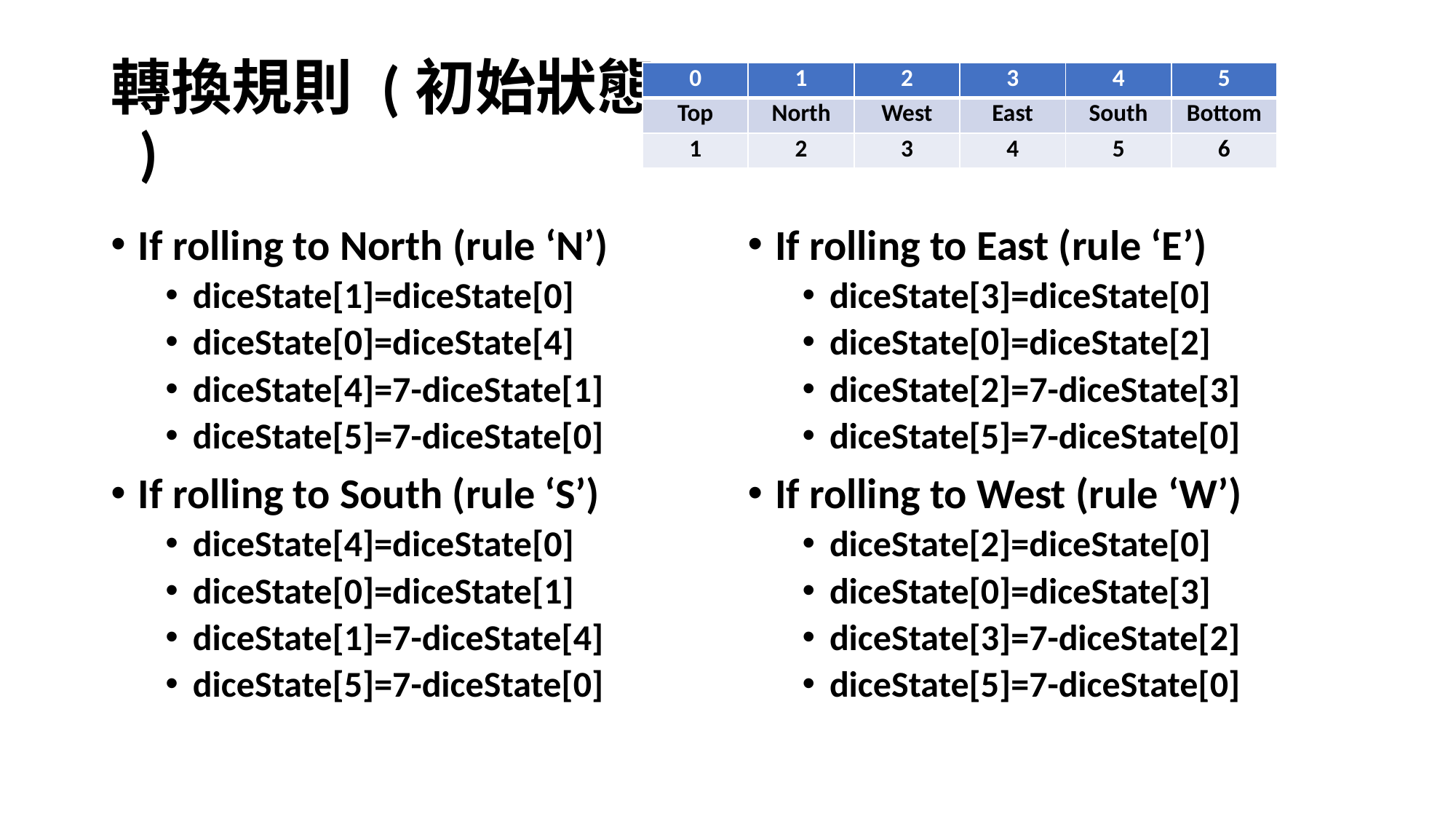

# 轉換規則 (初始狀態                                                 )
| 0 | 1 | 2 | 3 | 4 | 5 |
| --- | --- | --- | --- | --- | --- |
| Top | North | West | East | South | Bottom |
| 1 | 2 | 3 | 4 | 5 | 6 |
If rolling to North (rule ‘N’)
diceState[1]=diceState[0]
diceState[0]=diceState[4]
diceState[4]=7-diceState[1]
diceState[5]=7-diceState[0]
If rolling to South (rule ‘S’)
diceState[4]=diceState[0]
diceState[0]=diceState[1]
diceState[1]=7-diceState[4]
diceState[5]=7-diceState[0]

If rolling to East (rule ‘E’)
diceState[3]=diceState[0]
diceState[0]=diceState[2]
diceState[2]=7-diceState[3]
diceState[5]=7-diceState[0]
If rolling to West (rule ‘W’)
diceState[2]=diceState[0]
diceState[0]=diceState[3]
diceState[3]=7-diceState[2]
diceState[5]=7-diceState[0]